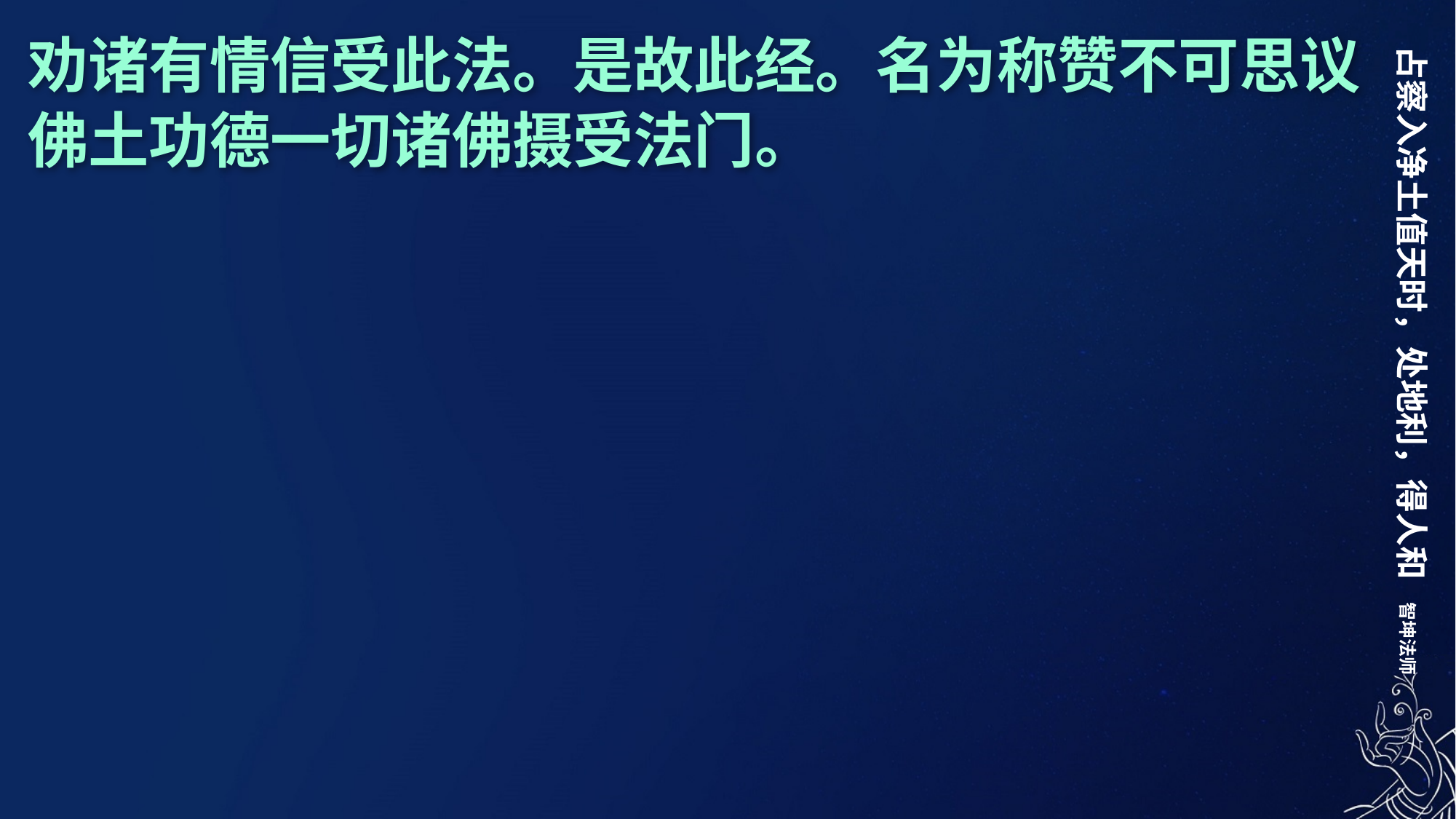

劝诸有情信受此法。是故此经。名为称赞不可思议佛土功德一切诸佛摄受法门。